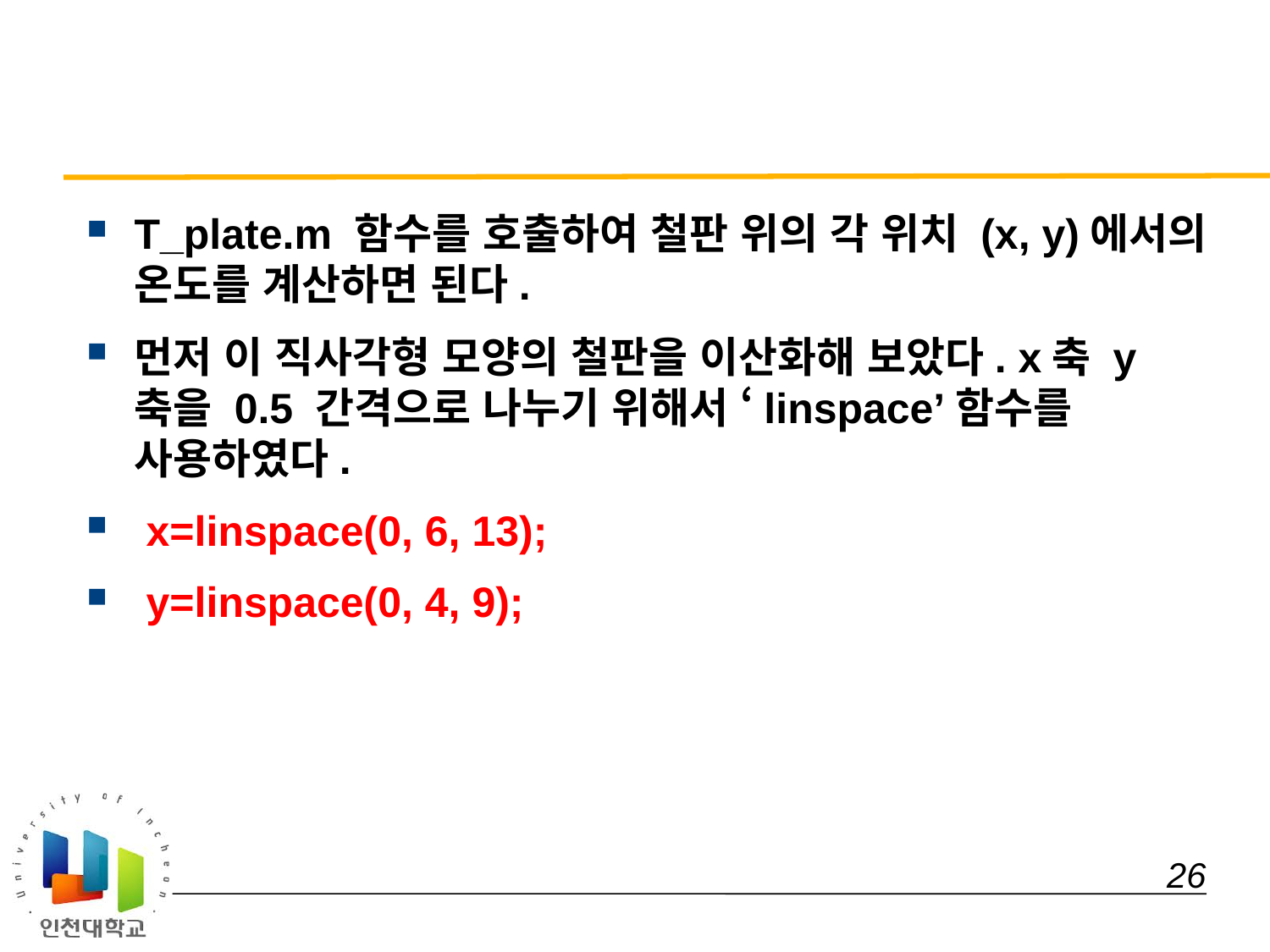

#
T_plate.m 함수를 호출하여 철판 위의 각 위치 (x, y)에서의 온도를 계산하면 된다.
먼저 이 직사각형 모양의 철판을 이산화해 보았다. x축 y축을 0.5 간격으로 나누기 위해서 ‘linspace’함수를 사용하였다.
 x=linspace(0, 6, 13);
 y=linspace(0, 4, 9);
 26